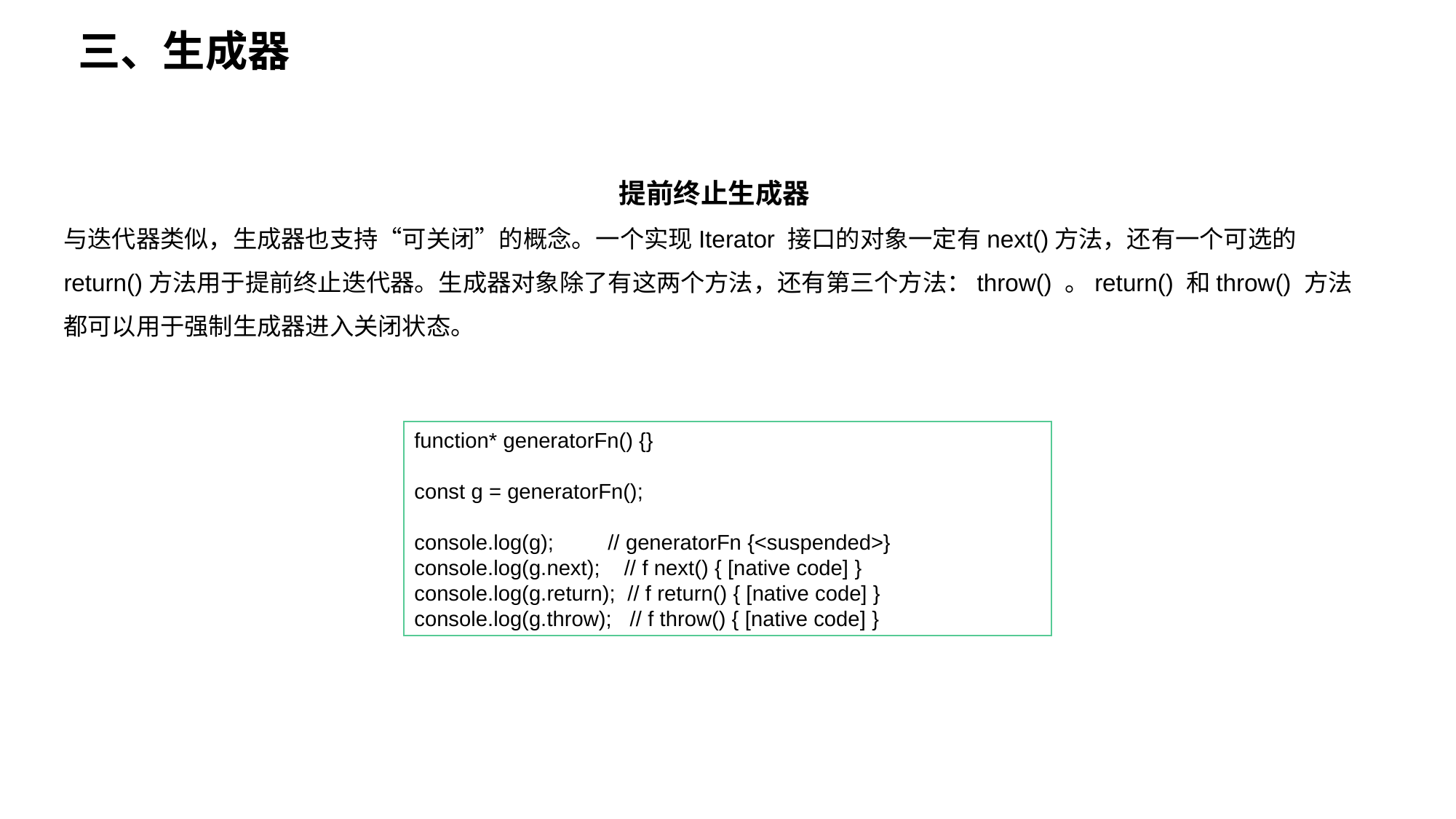

三、生成器
提前终止生成器
与迭代器类似，生成器也支持“可关闭”的概念。一个实现Iterator 接口的对象一定有next()方法，还有一个可选的return()方法用于提前终止迭代器。生成器对象除了有这两个方法，还有第三个方法：throw() 。return() 和throw() 方法都可以用于强制生成器进入关闭状态。
function* generatorFn() {}

const g = generatorFn();

console.log(g);         // generatorFn {<suspended>}
console.log(g.next);    // f next() { [native code] }
console.log(g.return);  // f return() { [native code] }
console.log(g.throw);   // f throw() { [native code] }